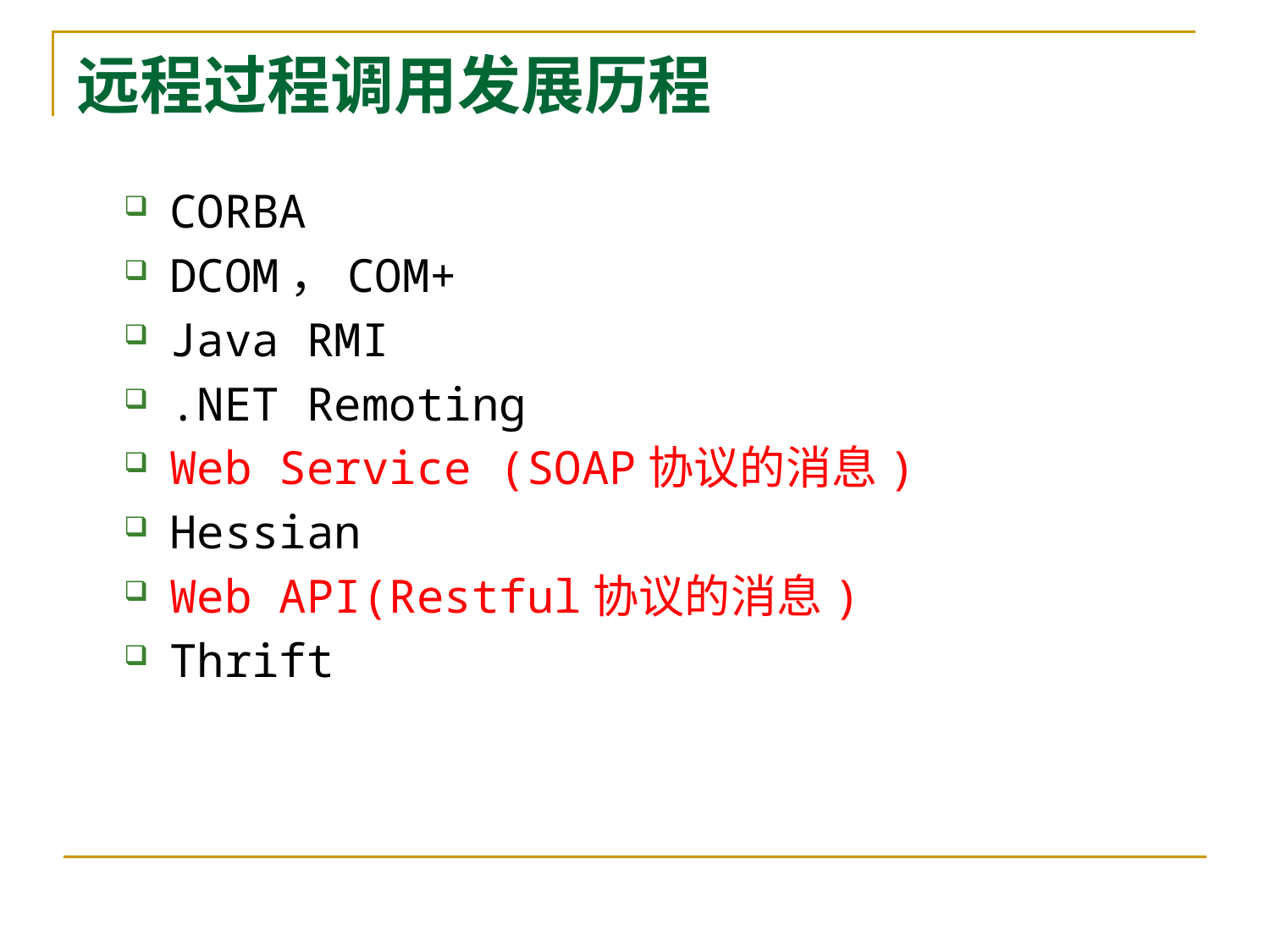

# 远程过程调用发展历程
CORBA
DCOM，COM+
Java RMI
.NET Remoting
Web Service (SOAP协议的消息)
Hessian
Web API(Restful协议的消息)
Thrift